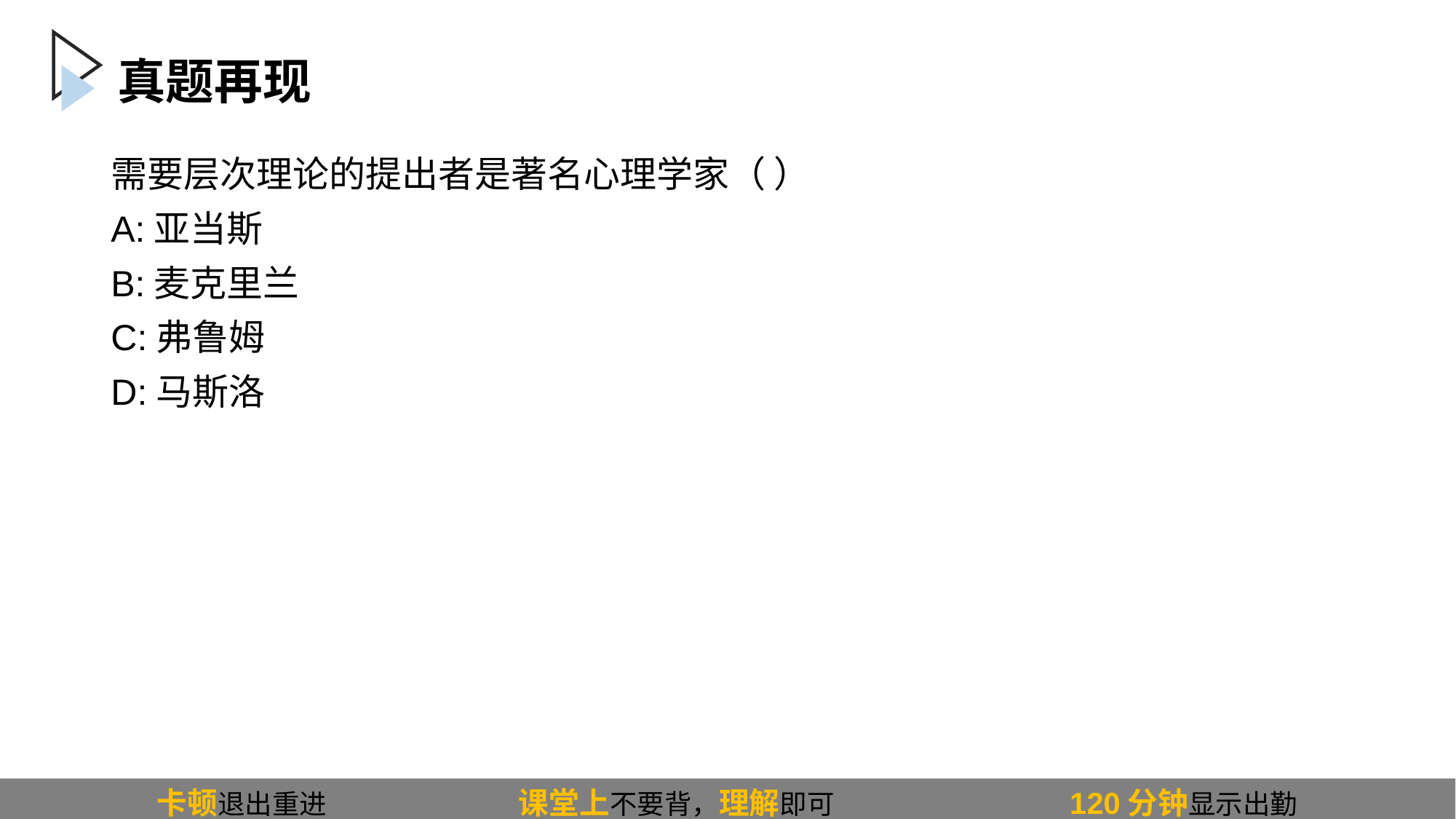

# 真题再现
需要层次理论的提出者是著名心理学家（ ）
A:亚当斯
B:麦克里兰
C:弗鲁姆
D:马斯洛